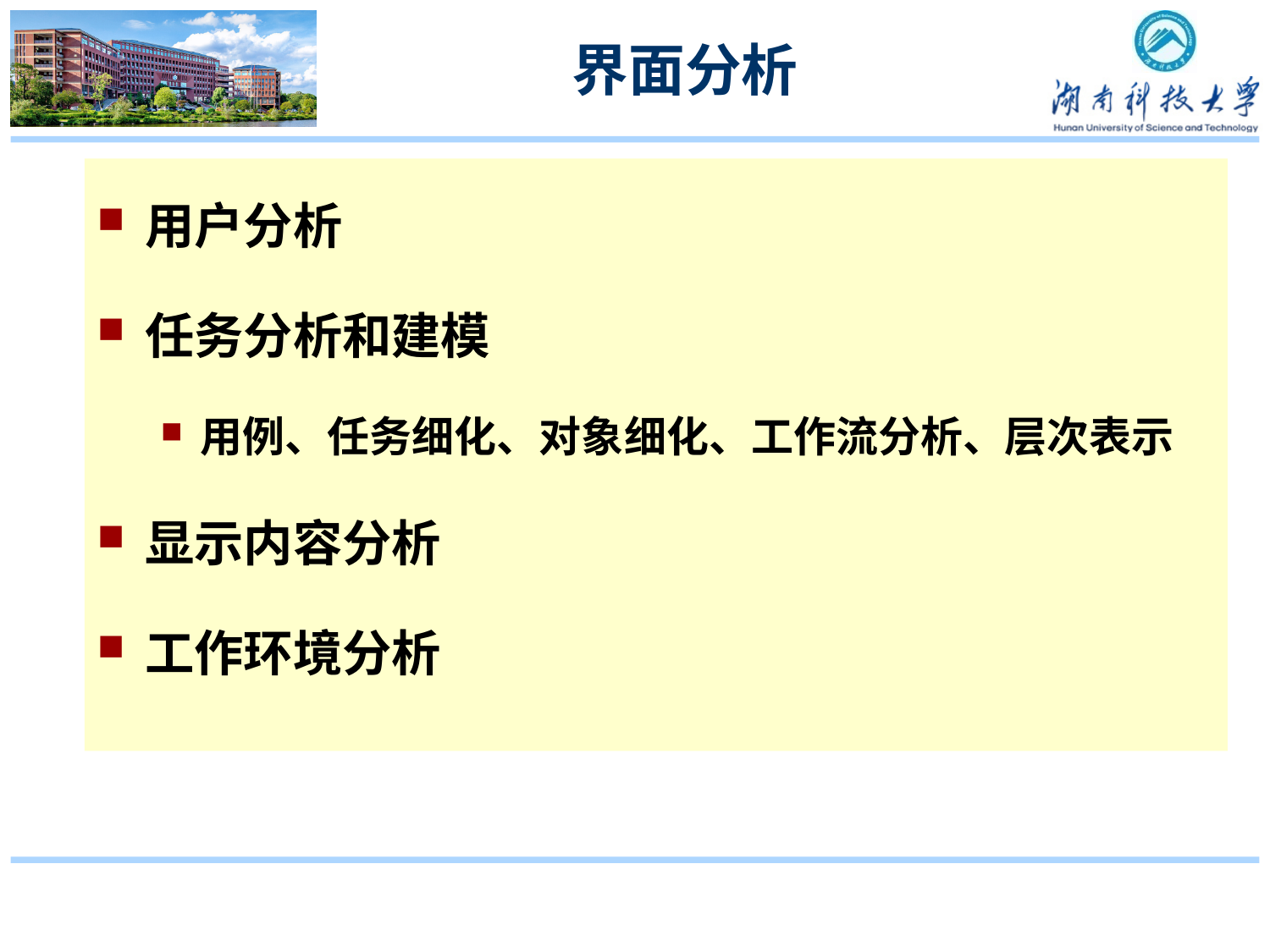

界面分析
用户分析
任务分析和建模
用例、任务细化、对象细化、工作流分析、层次表示
显示内容分析
工作环境分析
13